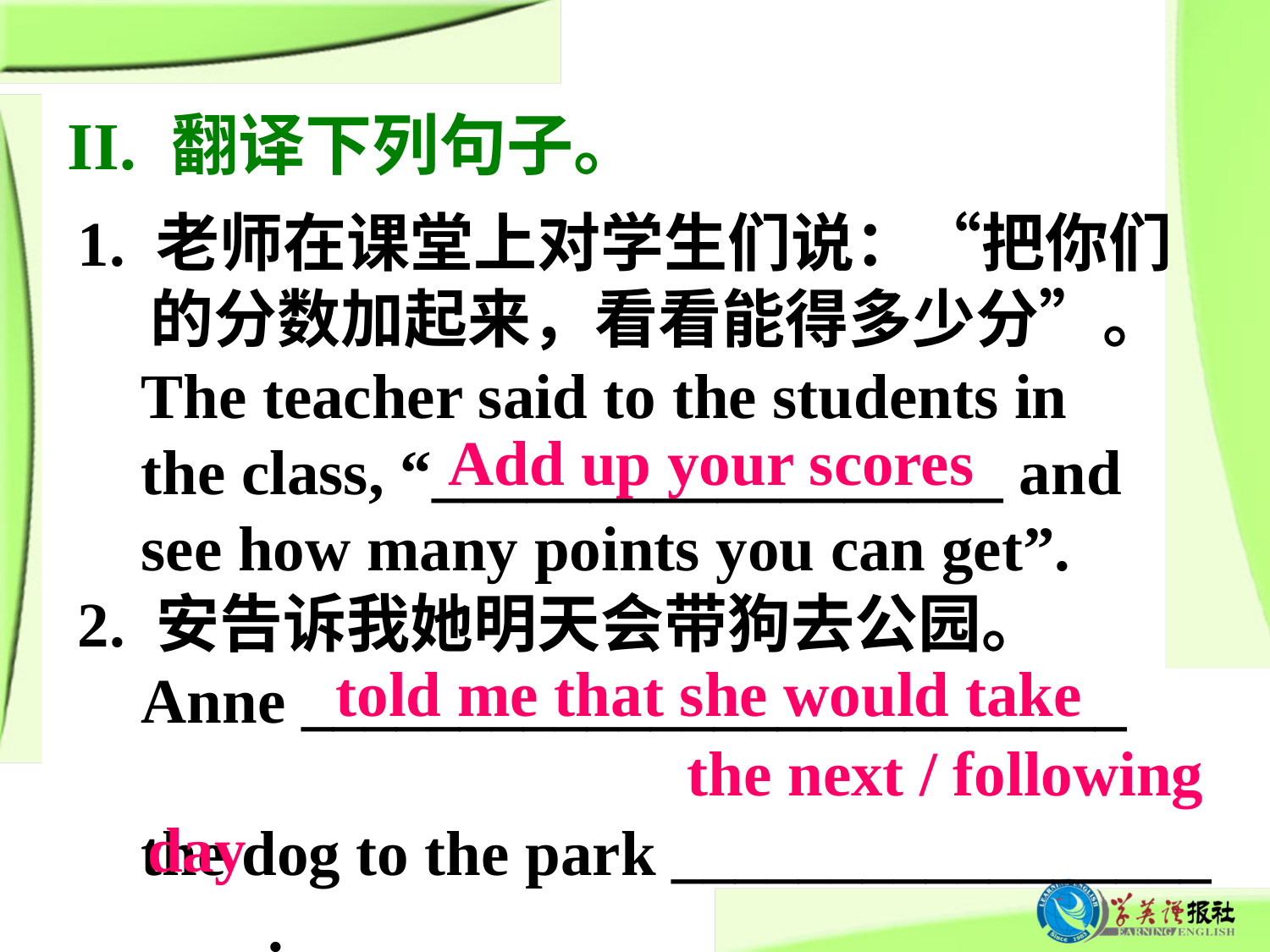

# II. 翻译下列句子。
1. 老师在课堂上对学生们说：“把你们
    的分数加起来，看看能得多少分”。
    The teacher said to the students in
    the class, “__________________ and
    see how many points you can get”.
2. 安告诉我她明天会带狗去公园。
    Anne __________________________
    the dog to the park _________________
    ____.
Add up your scores
told me that she would take
                                  the next / following
day